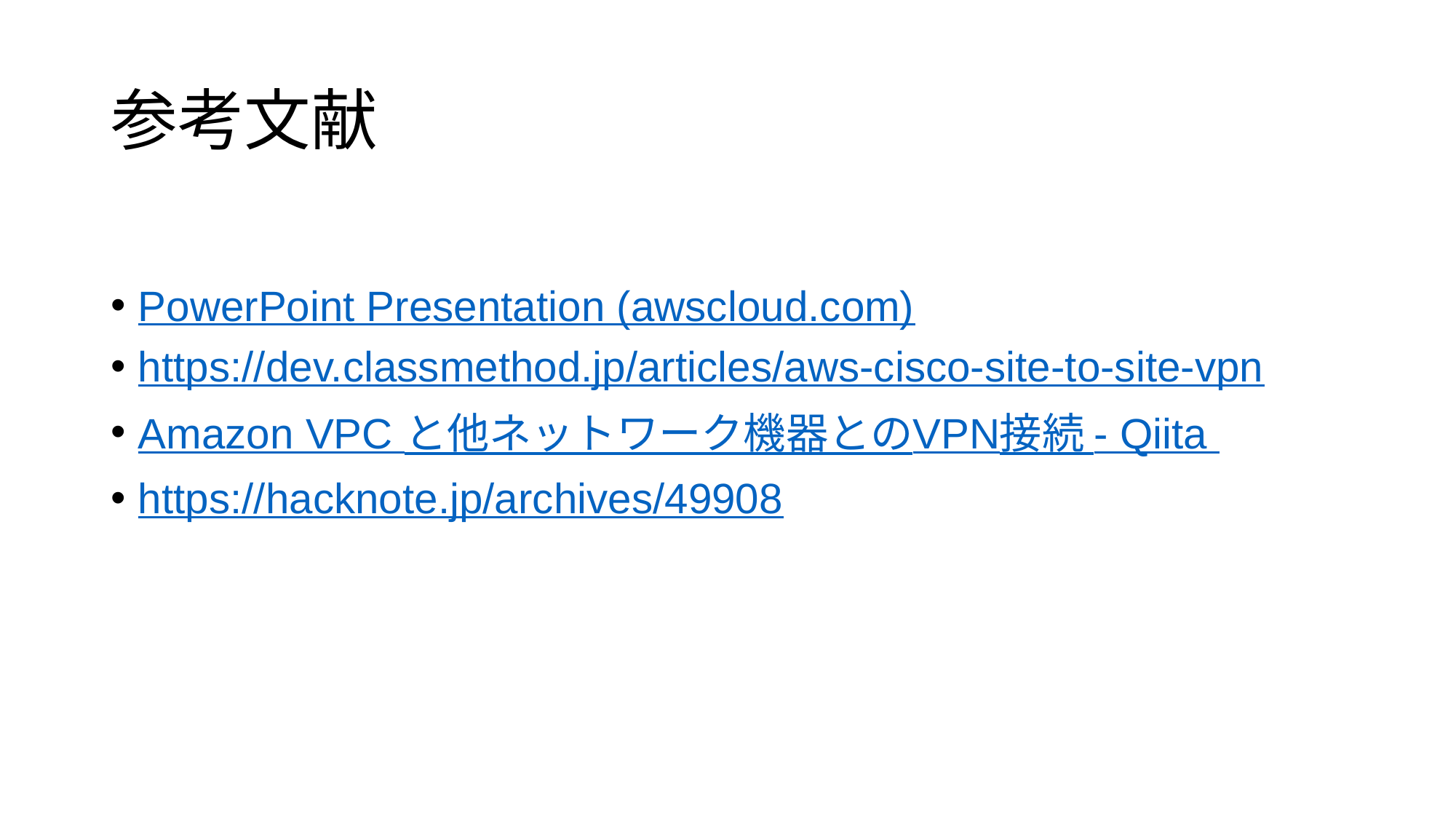

# 参考文献

PowerPoint Presentation (awscloud.com)
https://dev.classmethod.jp/articles/aws-cisco-site-to-site-vpn
Amazon VPC と他ネットワーク機器とのVPN接続 - Qiita
https://hacknote.jp/archives/49908